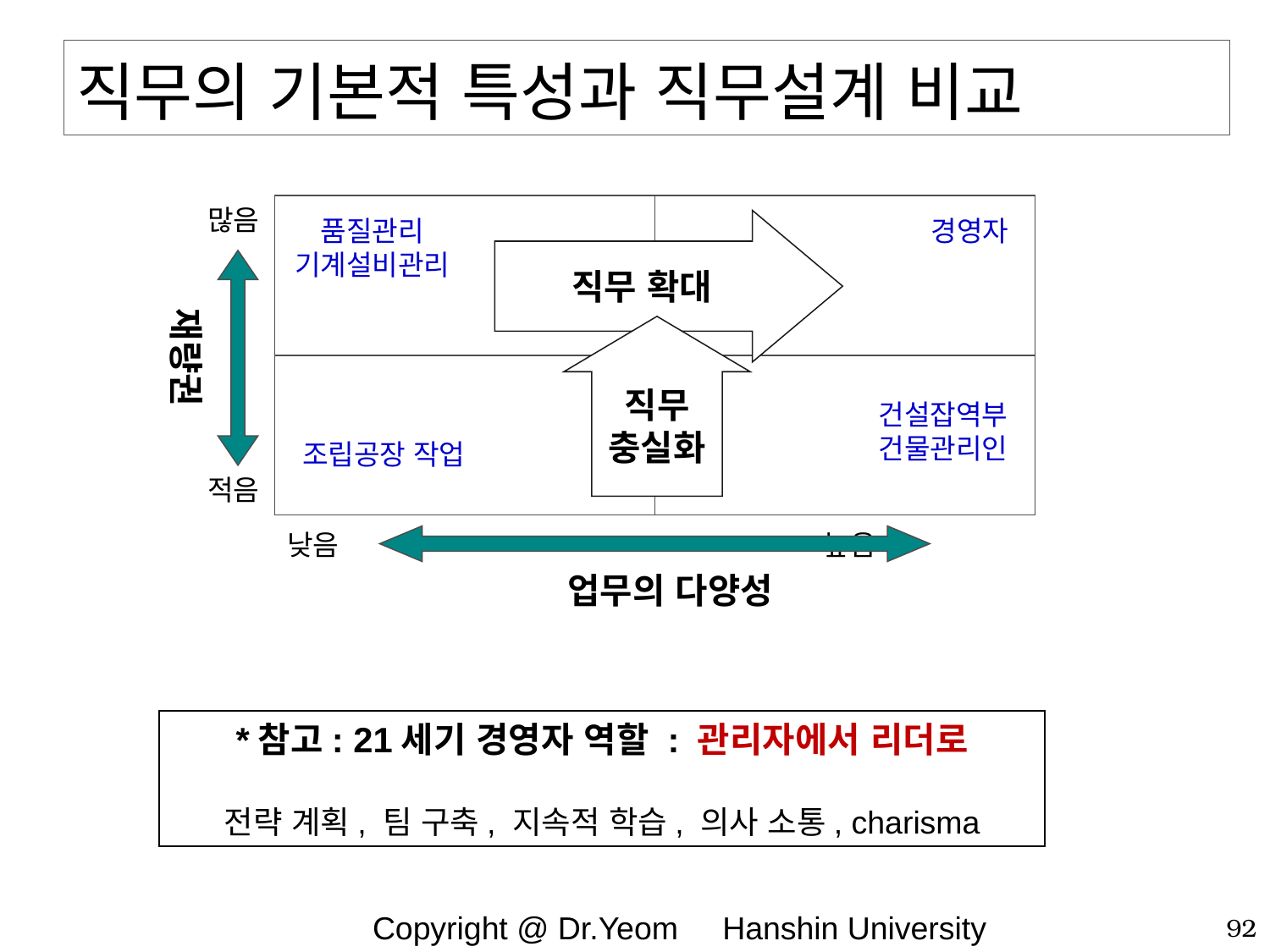

# 직무의 기본적 특성과 직무설계 비교

많음

적음
재량권

품질관리
기계설비관리
경영자
직무 확대
직무 충실화
건설잡역부
건물관리인
조립공장 작업
낮음                                                              높음

업무의 다양성
*참고: 21세기 경영자 역할 : 관리자에서 리더로

전략 계획, 팀 구축, 지속적 학습, 의사 소통, charisma
92